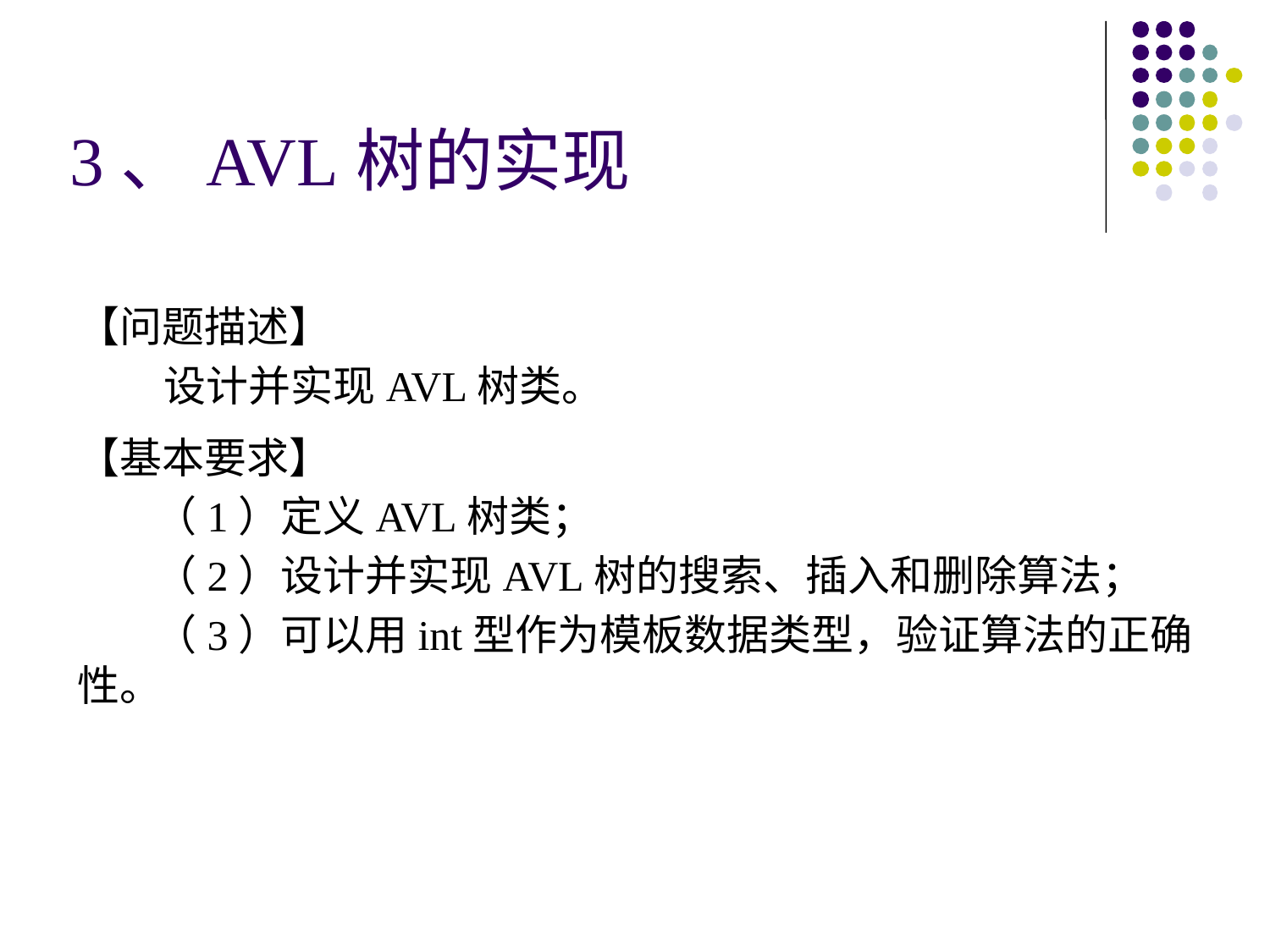

# 3、AVL树的实现
【问题描述】
        设计并实现AVL树类。
【基本要求】
       （1）定义AVL树类；
       （2）设计并实现AVL树的搜索、插入和删除算法；
       （3）可以用int型作为模板数据类型，验证算法的正确性。